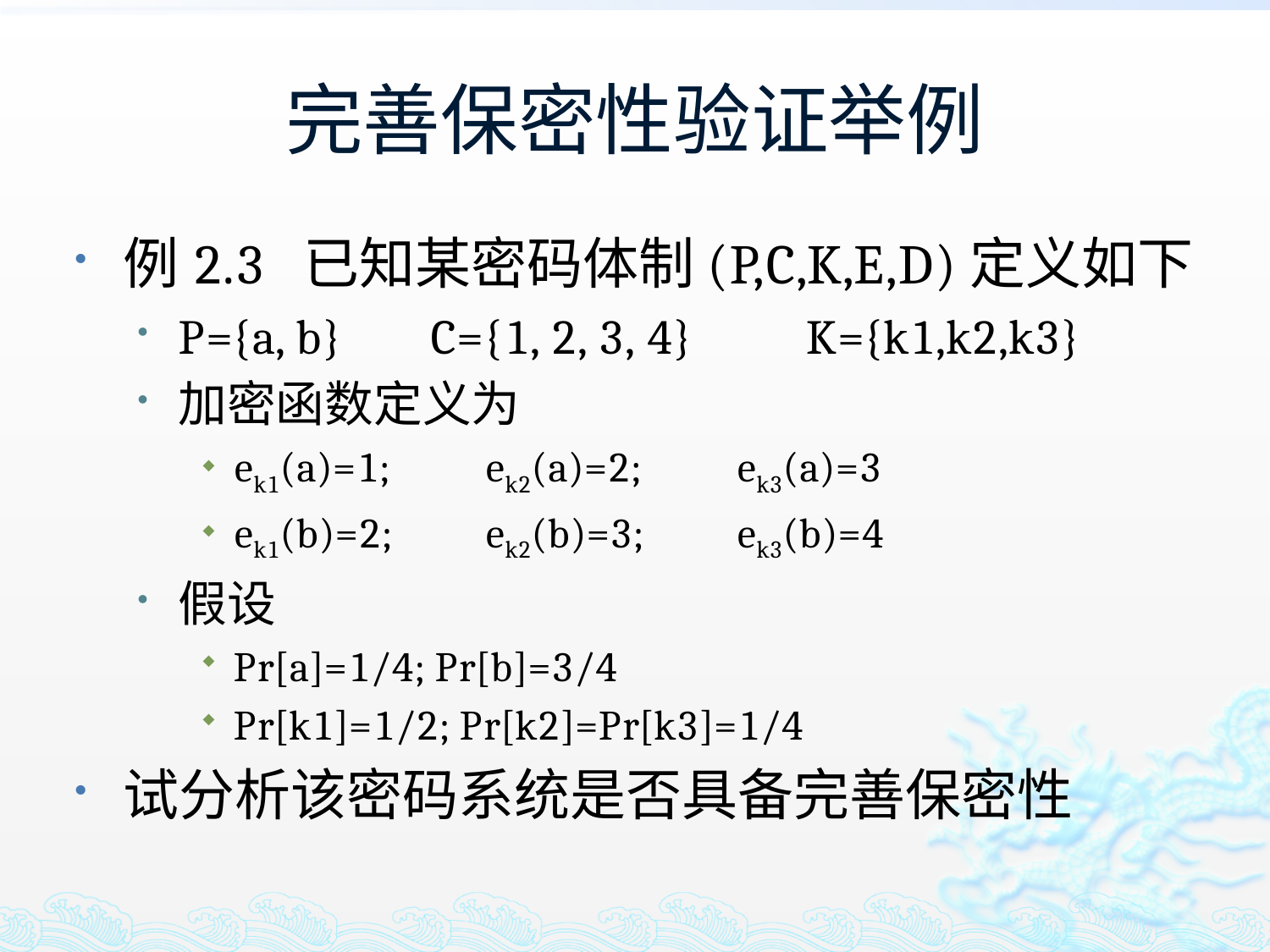

# 完善保密性验证举例
例2.3  已知某密码体制(P,C,K,E,D)定义如下
P={a, b}	C={1, 2, 3, 4}	K={k1,k2,k3}
加密函数定义为
ek1(a)=1;	ek2(a)=2;	ek3(a)=3
ek1(b)=2;	ek2(b)=3;	ek3(b)=4
假设
Pr[a]=1/4; Pr[b]=3/4
Pr[k1]=1/2; Pr[k2]=Pr[k3]=1/4
试分析该密码系统是否具备完善保密性